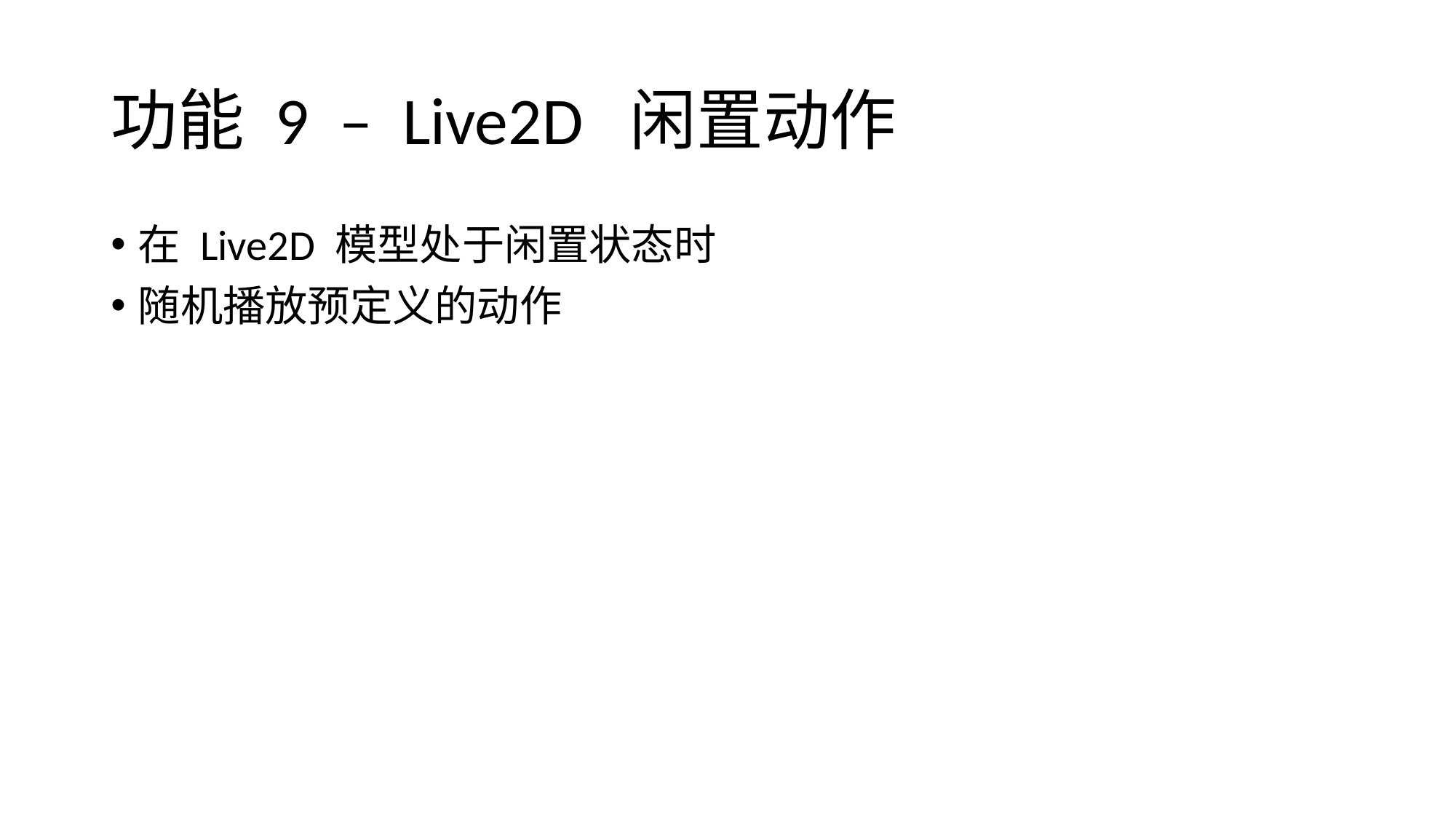

# 功能 9  –  Live2D  闲置动作
在 Live2D 模型处于闲置状态时
随机播放预定义的动作